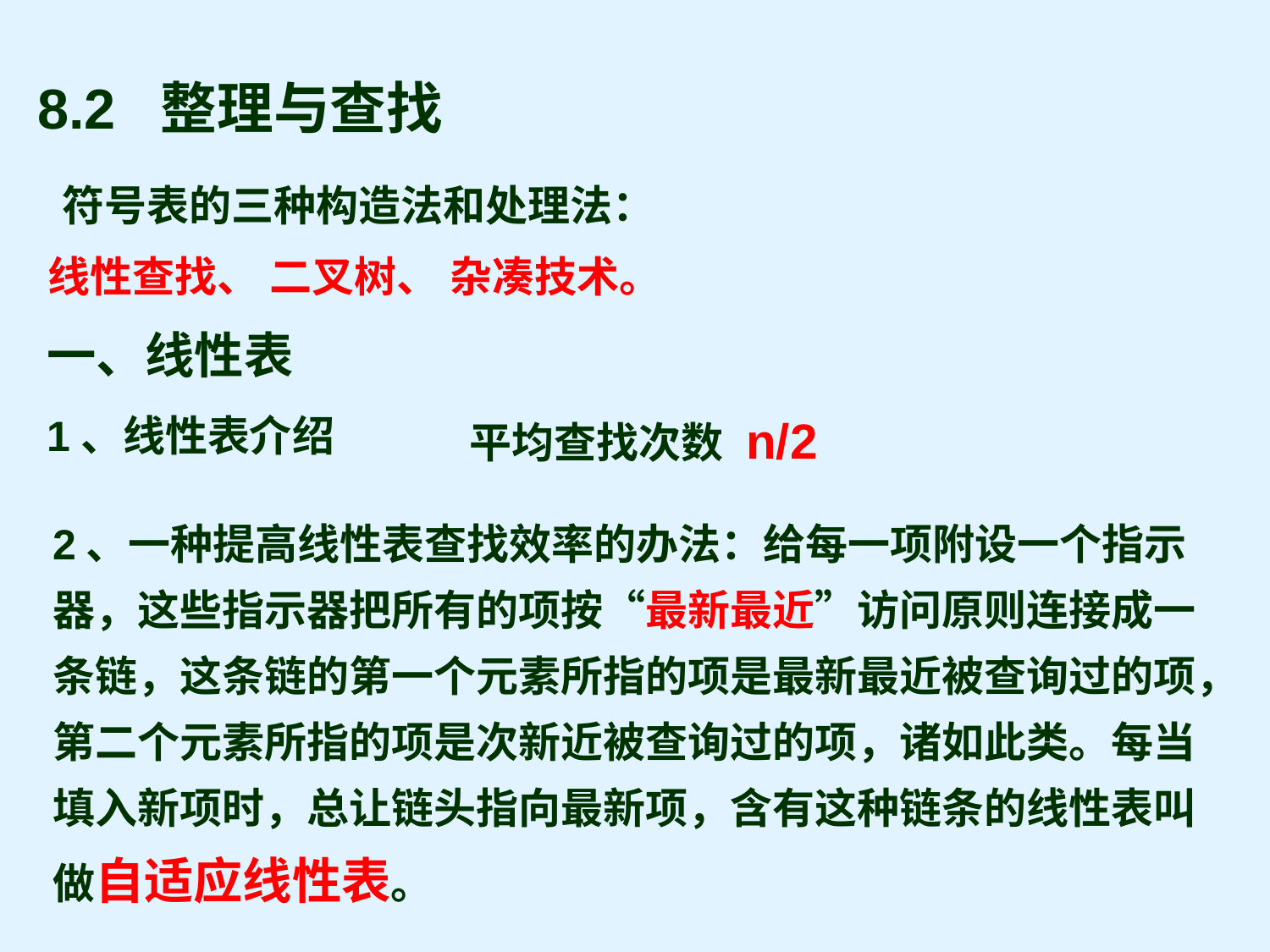

8.2  整理与查找
符号表的三种构造法和处理法：
线性查找、
二叉树、
杂凑技术。
一、线性表
1、线性表介绍
n/2
平均查找次数
2、一种提高线性表查找效率的办法：给每一项附设一个指示器，这些指示器把所有的项按“最新最近”访问原则连接成一条链，这条链的第一个元素所指的项是最新最近被查询过的项，第二个元素所指的项是次新近被查询过的项，诸如此类。每当填入新项时，总让链头指向最新项，含有这种链条的线性表叫做自适应线性表。